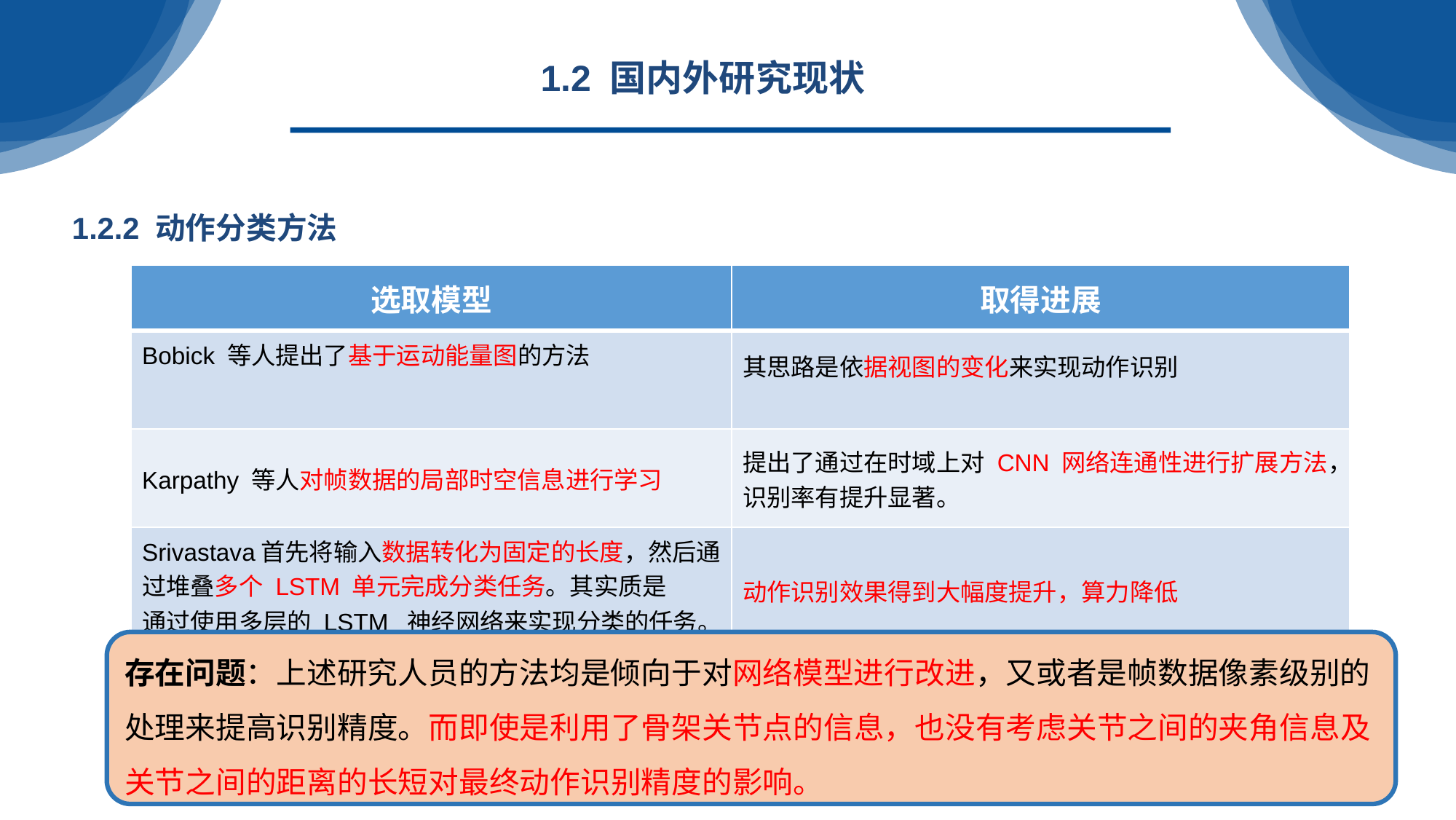

1.2 国内外研究现状

1.2.2 动作分类方法
| 选取模型 | 取得进展 |
| --- | --- |
| Bobick 等人提出了基于运动能量图的方法 | 其思路是依据视图的变化来实现动作识别 |
| Karpathy 等人对帧数据的局部时空信息进行学习 | 提出了通过在时域上对 CNN 网络连通性进行扩展方法，识别率有提升显著。 |
| Srivastava首先将输入数据转化为固定的长度，然后通过堆叠多个 LSTM 单元完成分类任务。其实质是 通过使用多层的 LSTM 神经网络来实现分类的任务。 | 动作识别效果得到大幅度提升，算力降低 |
存在问题：上述研究人员的方法均是倾向于对网络模型进行改进，又或者是帧数据像素级别的处理来提高识别精度。而即使是利用了骨架关节点的信息，也没有考虑关节之间的夹角信息及关节之间的距离的长短对最终动作识别精度的影响。